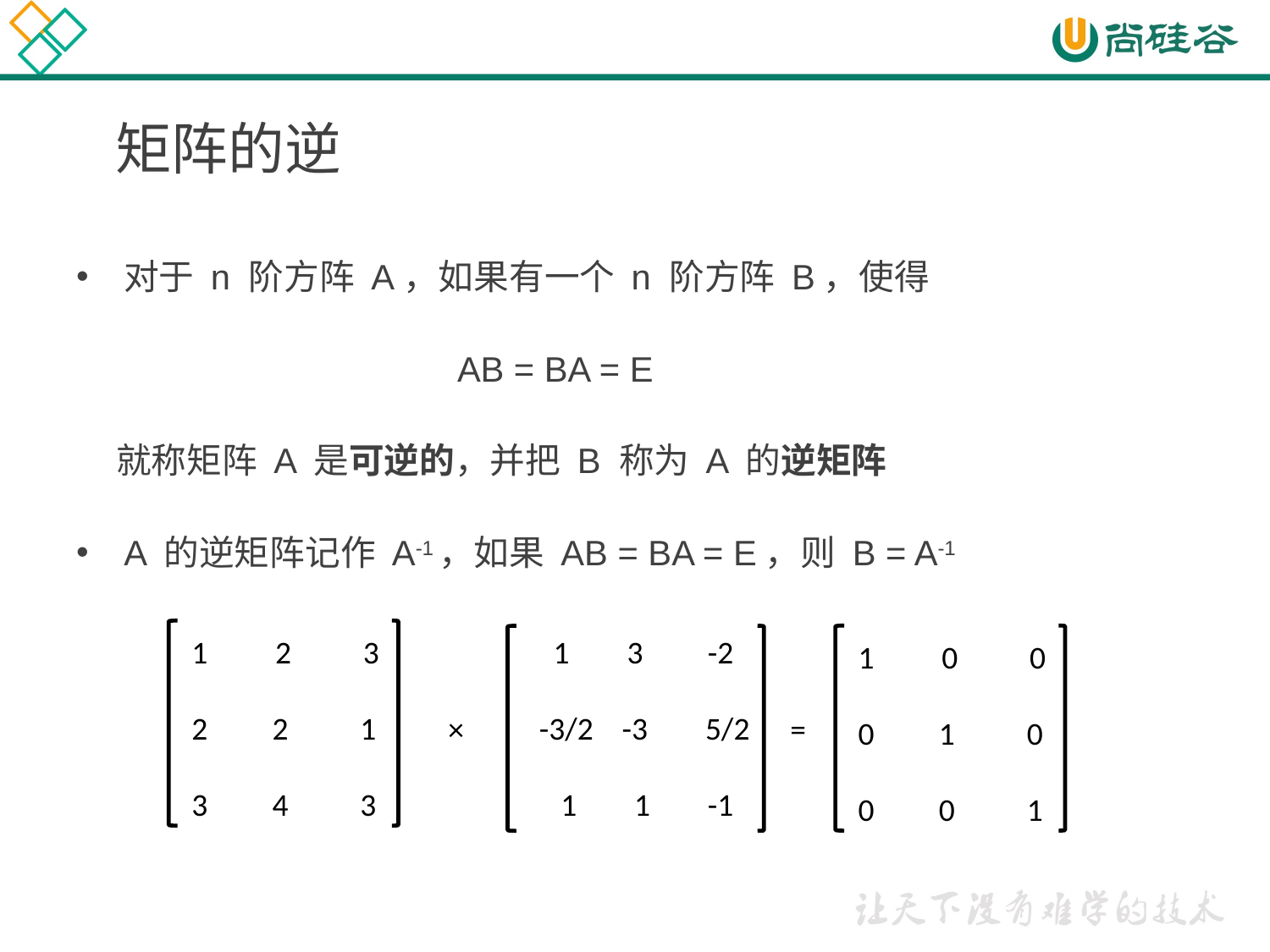

# 矩阵的逆
对于 n 阶方阵 A，如果有一个 n 阶方阵 B，使得
			AB = BA = E
    就称矩阵 A 是可逆的，并把 B 称为 A 的逆矩阵
A 的逆矩阵记作 A-1，如果 AB = BA = E，则 B = A-1

     2          3

2         2          1

3         4          3
  1        3         -2

-3/2    -3        5/2

   1        1        -1
     0          0

0         1          0

0         0          1
×
=